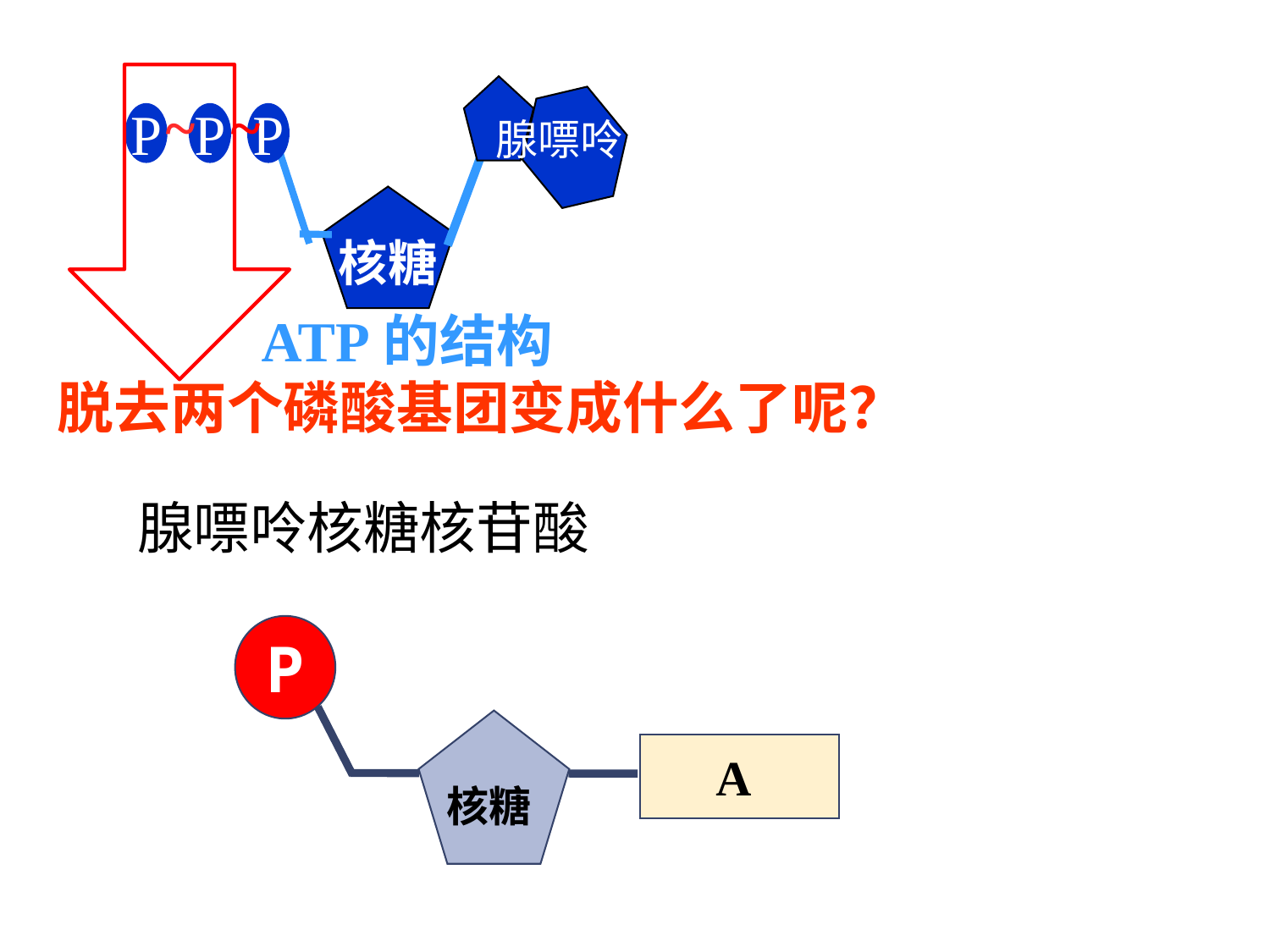

~
~

P
P
P
腺嘌呤

核糖

 ATP的结构
脱去两个磷酸基团变成什么了呢？
腺嘌呤核糖核苷酸
P
核糖

A